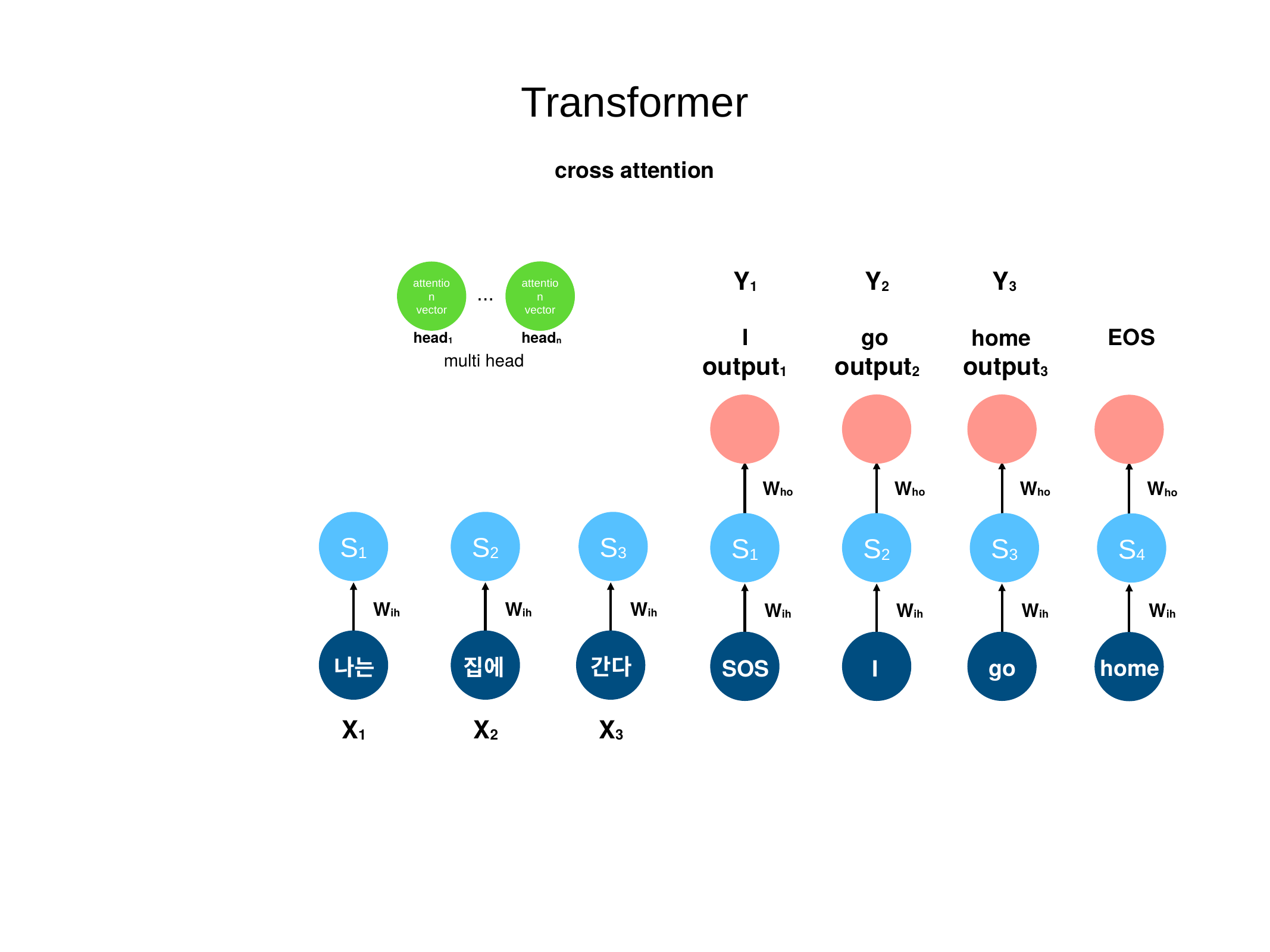

Transformer
cross attention
...
attention vector
context vector
attention vector
Y1
Y2
Y3
I
go
EOS
home
head1
headn
multi head
output1
output2
output3

Who
Who
Who
Who
S1
S2
S3
S1
S2
S3
S4

Wih
Wih
Wih
Wih
Wih
Wih
Wih

간다
go
home
나는
집에
SOS
I
X1
X2
X3